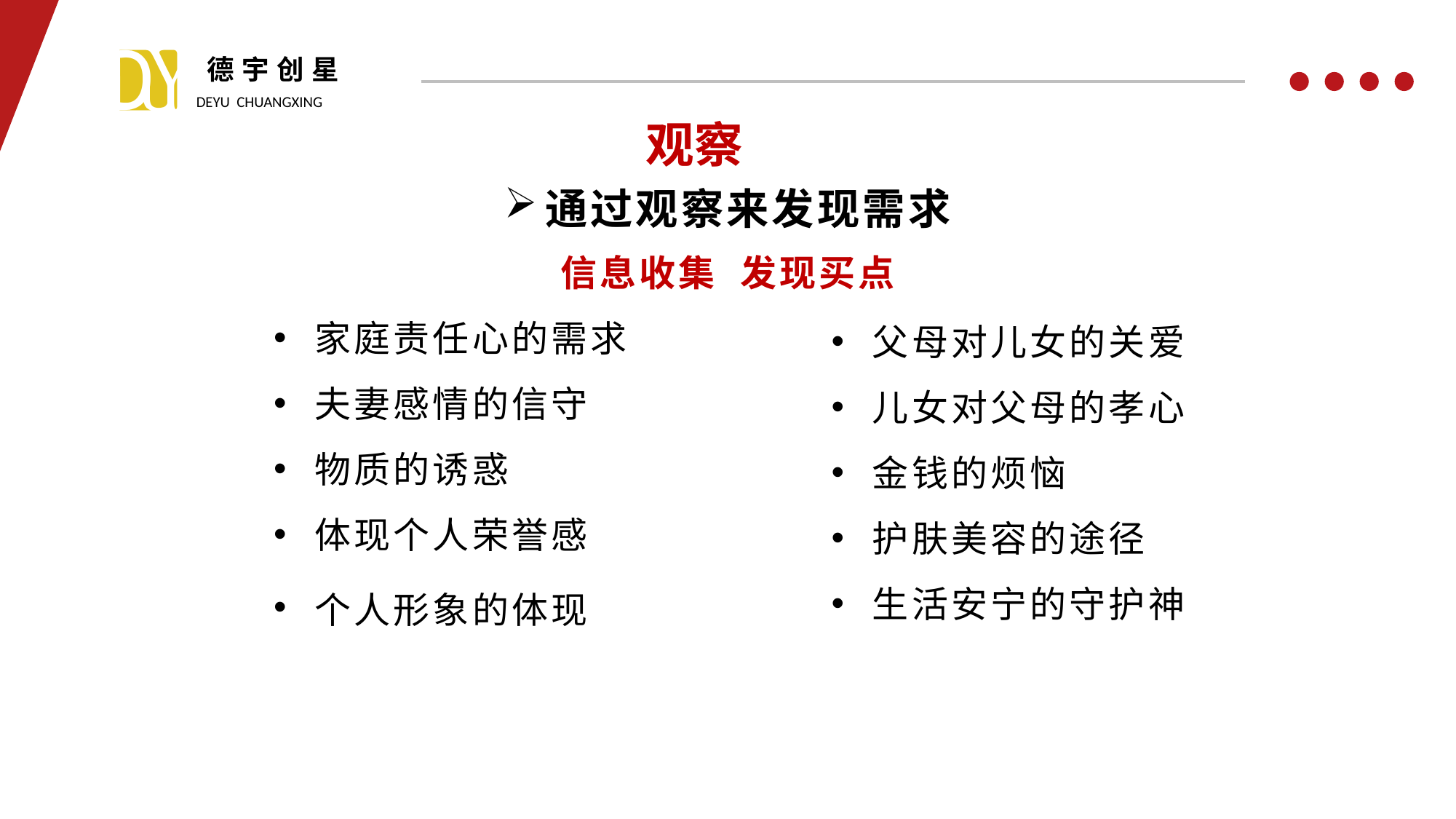

观察
通过观察来发现需求

信息收集  发现买点
家庭责任心的需求
夫妻感情的信守
物质的诱惑
体现个人荣誉感
个人形象的体现
父母对儿女的关爱
儿女对父母的孝心
金钱的烦恼
护肤美容的途径
生活安宁的守护神